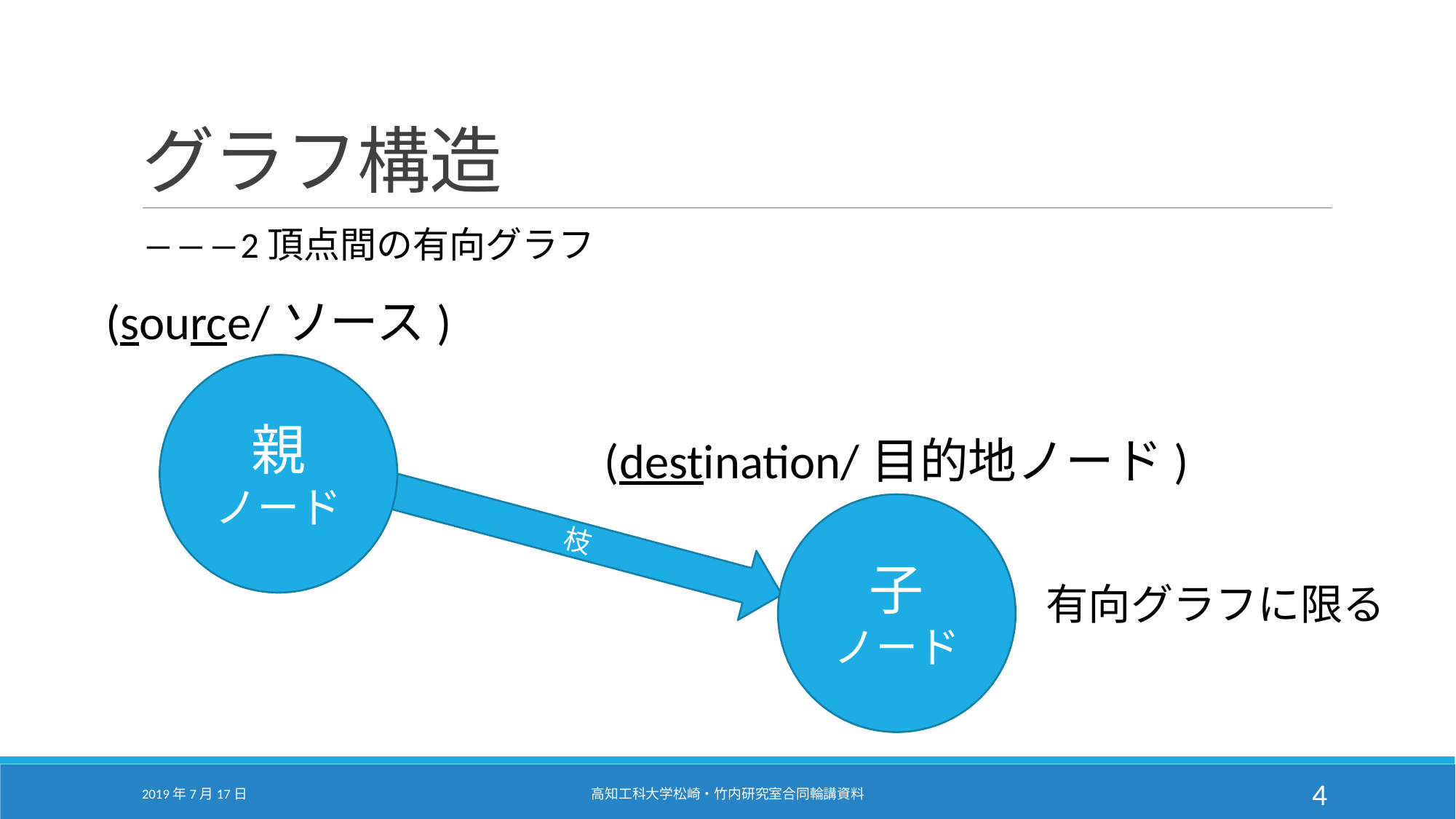

# グラフ構造
―――2頂点間の有向グラフ
(source/ソース)
親
ノード
(destination/目的地ノード)
子
ノード
枝
有向グラフに限る
2019年7月17日
高知工科大学松崎・竹内研究室合同輪講資料
4